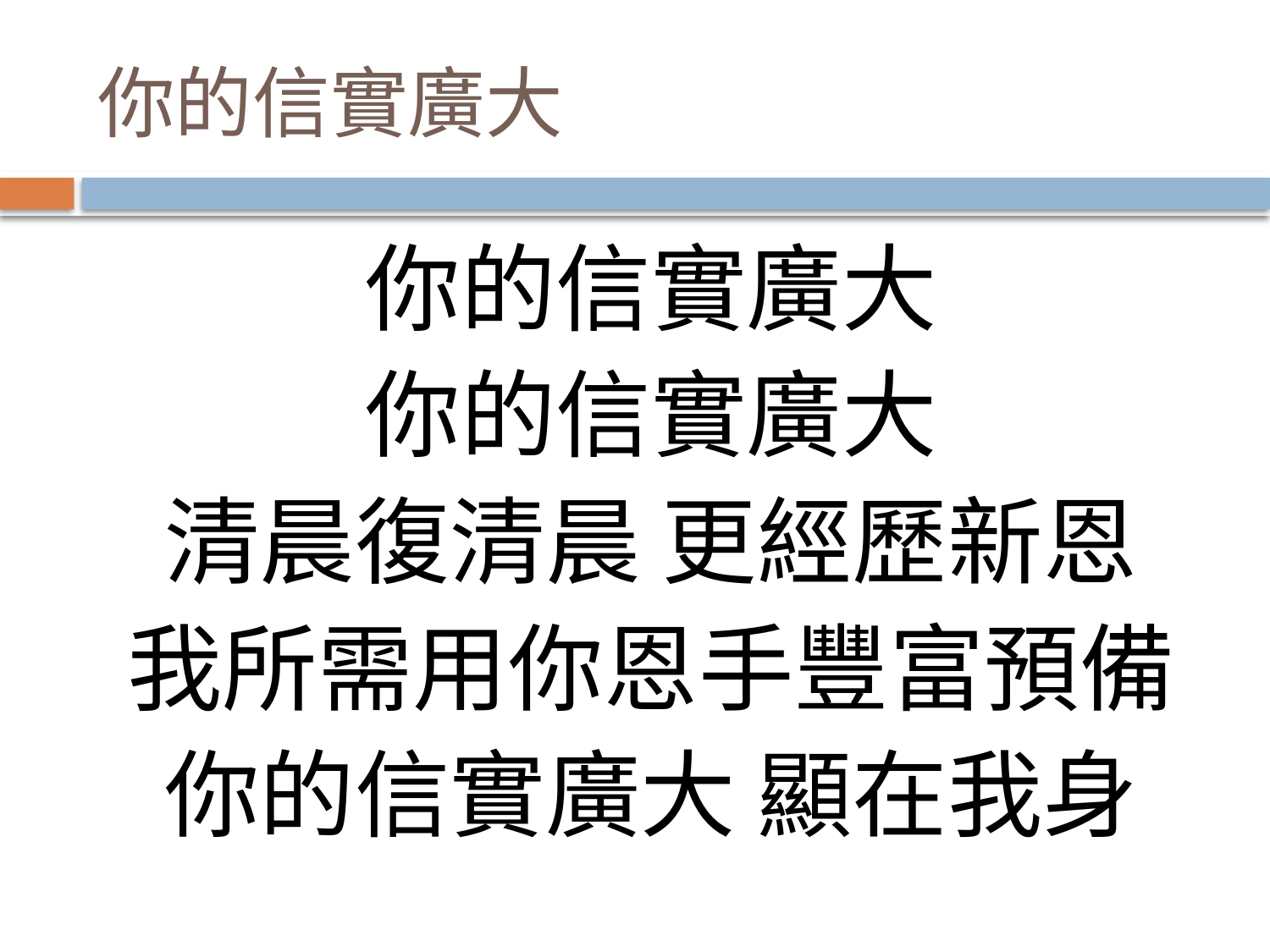

# 你的信實廣大
你的信實廣大
你的信實廣大
清晨復清晨 更經歷新恩
我所需用你恩手豐富預備
你的信實廣大 顯在我身